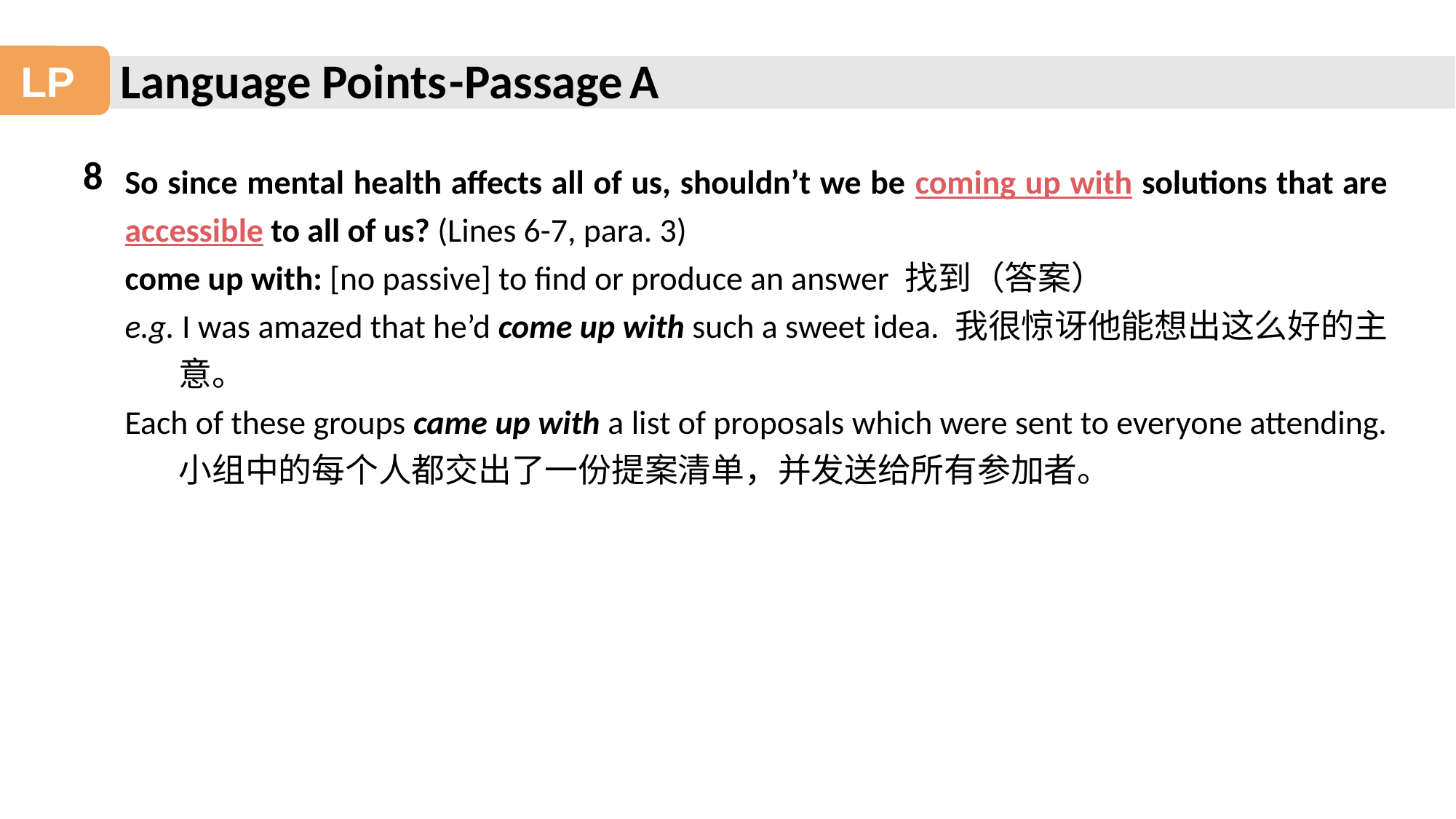

Language Points
-Passage A
LP

8
So since mental health affects all of us, shouldn’t we be coming up with solutions that are accessible to all of us? (Lines 6-7, para. 3)
come up with: [no passive] to find or produce an answer 找到（答案）
e.g. I was amazed that he’d come up with such a sweet idea. 我很惊讶他能想出这么好的主意。
Each of these groups came up with a list of proposals which were sent to everyone attending. 小组中的每个人都交出了一份提案清单，并发送给所有参加者。